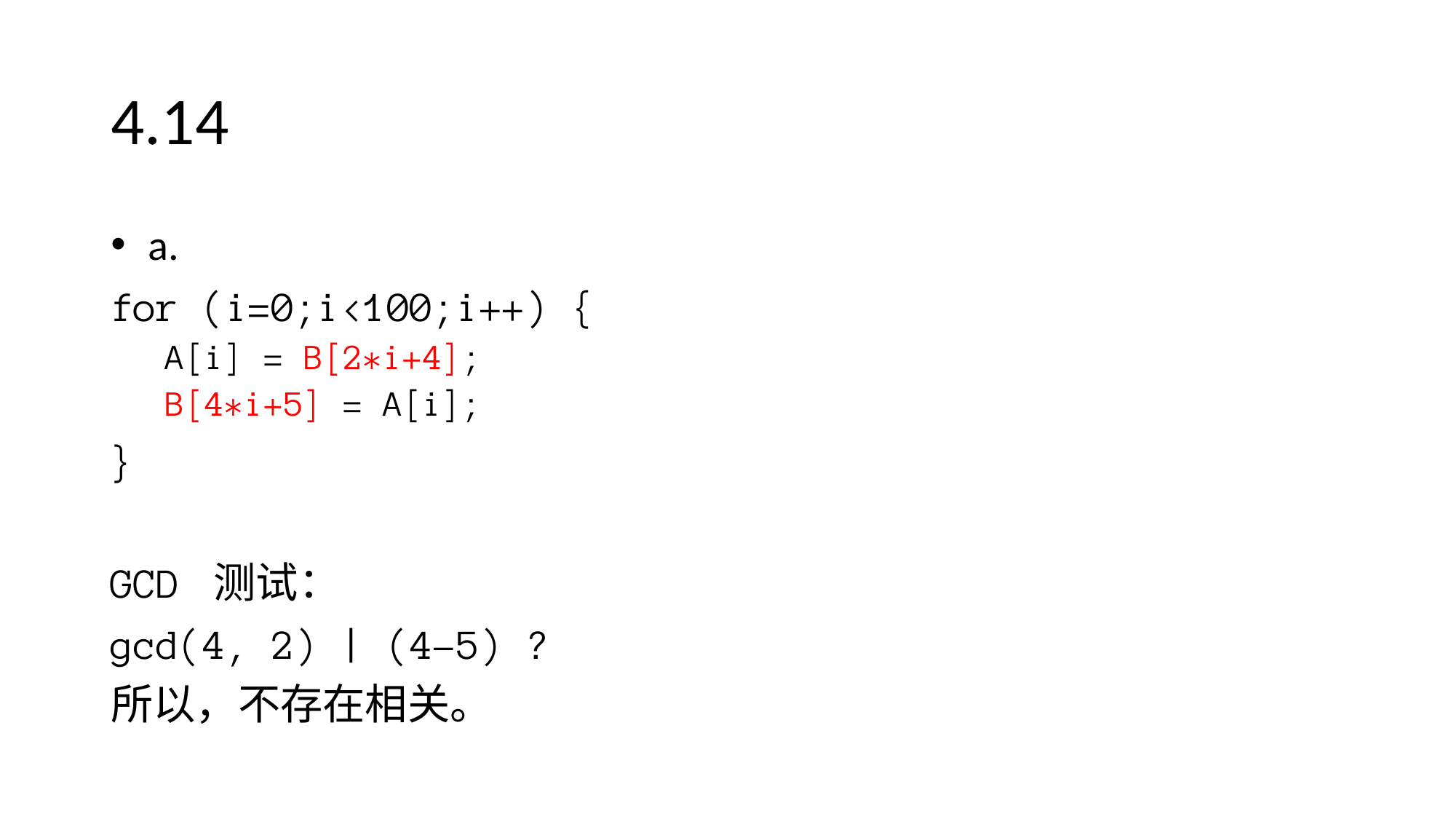

# 4.14
 a.
for (i=0;i<100;i++) {
A[i] = B[2*i+4];
B[4*i+5] = A[i];
}

GCD 测试：
gcd(4, 2) | (4-5) ?
所以，不存在相关。